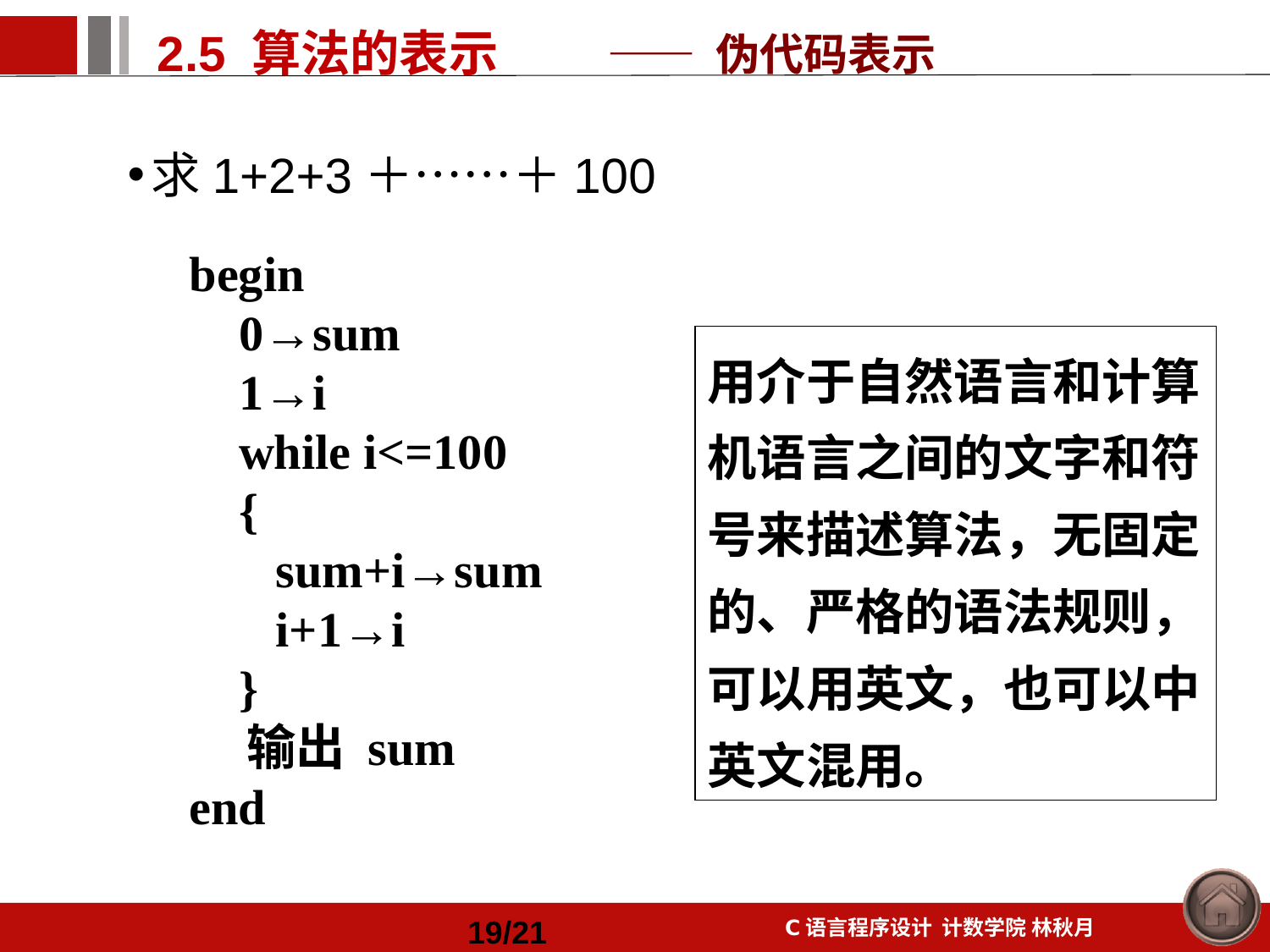

—— 伪代码表示
求1+2+3＋……＋100
begin
    0→sum
    1→i
    while i<=100
    {
       sum+i→sum
       i+1→i
    }
    输出 sum
end
用介于自然语言和计算机语言之间的文字和符号来描述算法，无固定的、严格的语法规则，可以用英文，也可以中英文混用。